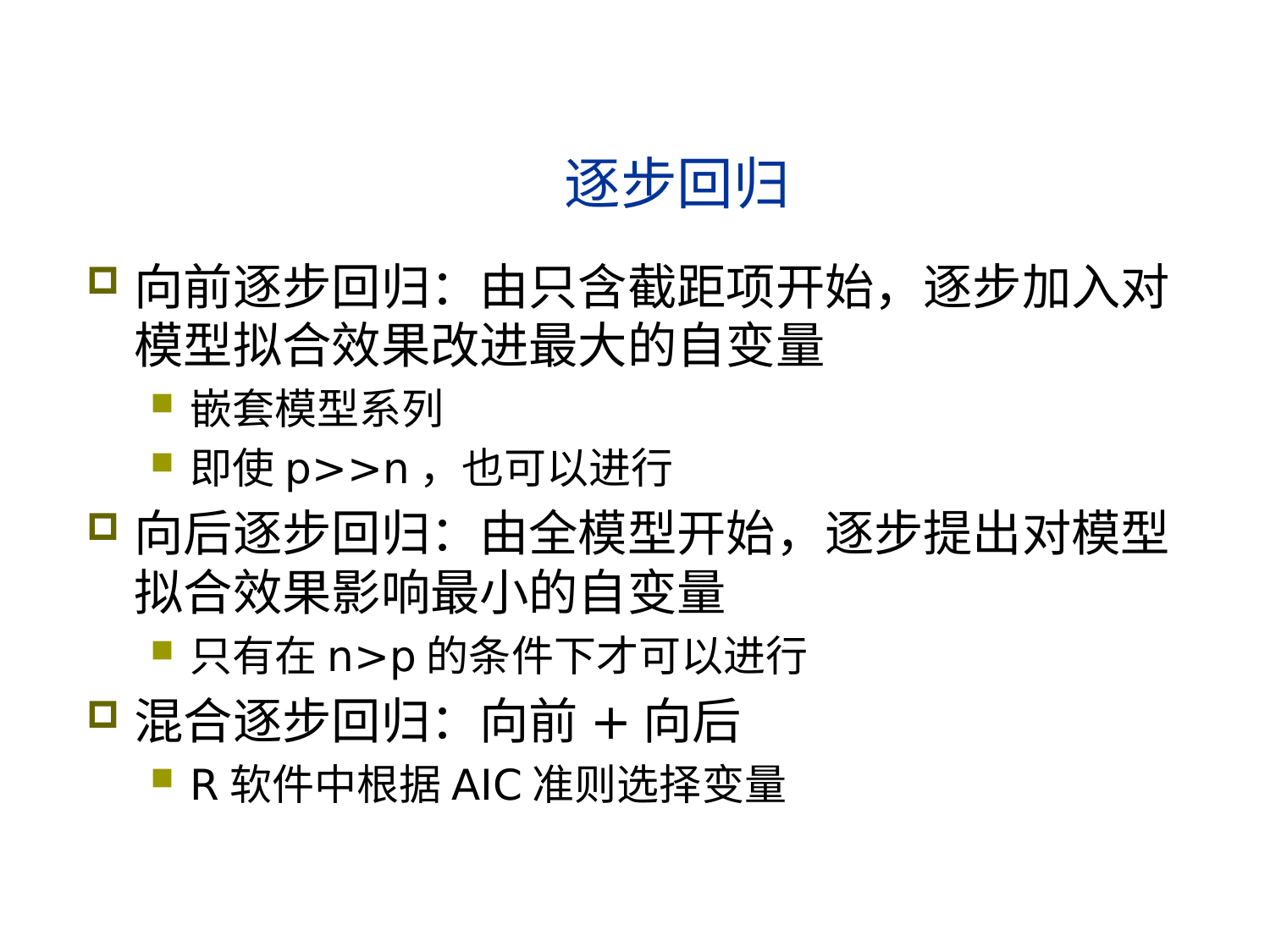

# 逐步回归
向前逐步回归：由只含截距项开始，逐步加入对模型拟合效果改进最大的自变量
嵌套模型系列
即使p>>n，也可以进行
向后逐步回归：由全模型开始，逐步提出对模型拟合效果影响最小的自变量
只有在n>p的条件下才可以进行
混合逐步回归：向前+向后
R软件中根据AIC准则选择变量